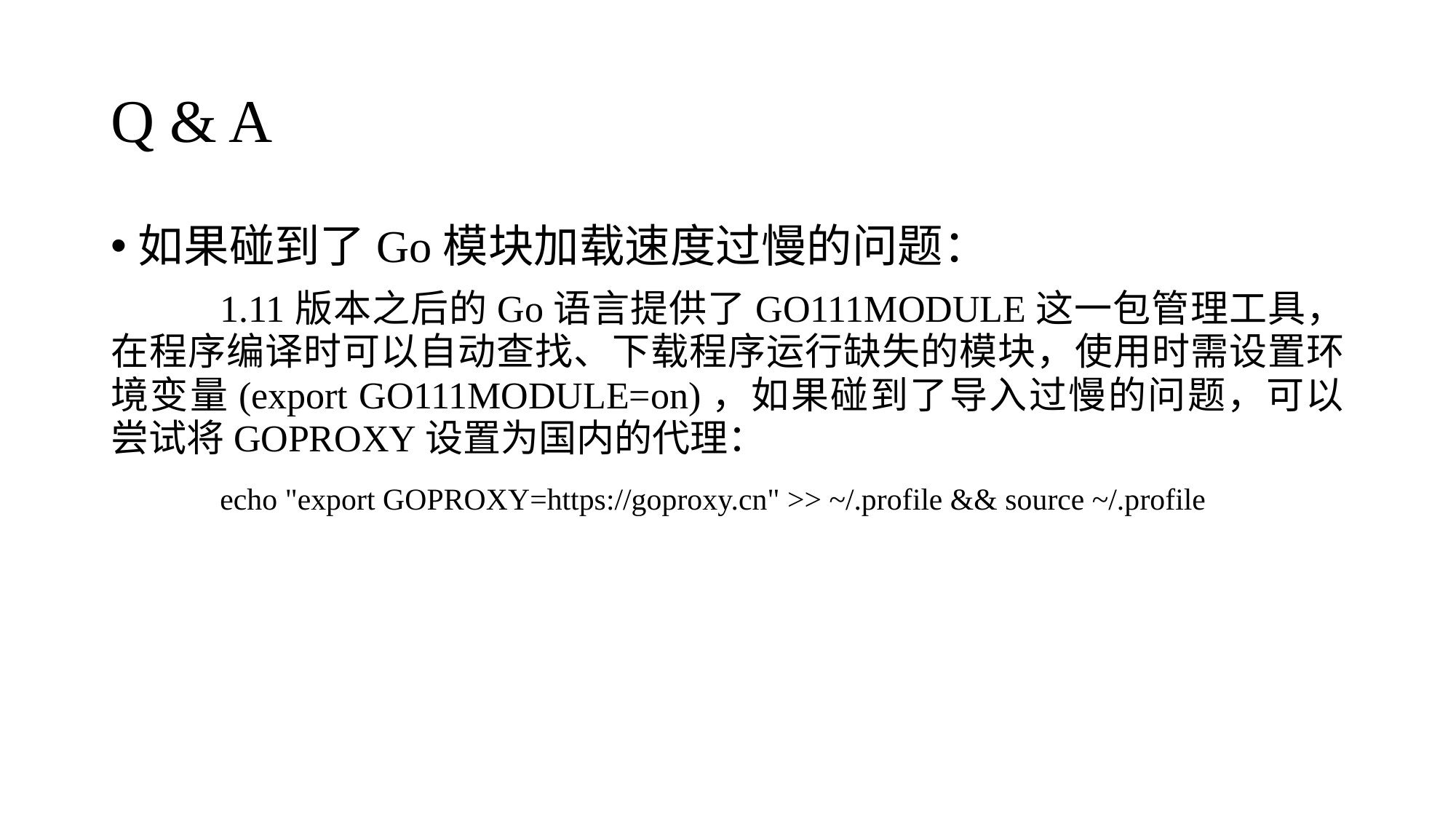

# Q & A
如果碰到了Go模块加载速度过慢的问题：
	1.11版本之后的Go语言提供了GO111MODULE这一包管理工具，在程序编译时可以自动查找、下载程序运行缺失的模块，使用时需设置环境变量(export GO111MODULE=on)，如果碰到了导入过慢的问题，可以尝试将GOPROXY设置为国内的代理：
	echo "export GOPROXY=https://goproxy.cn" >> ~/.profile && source ~/.profile